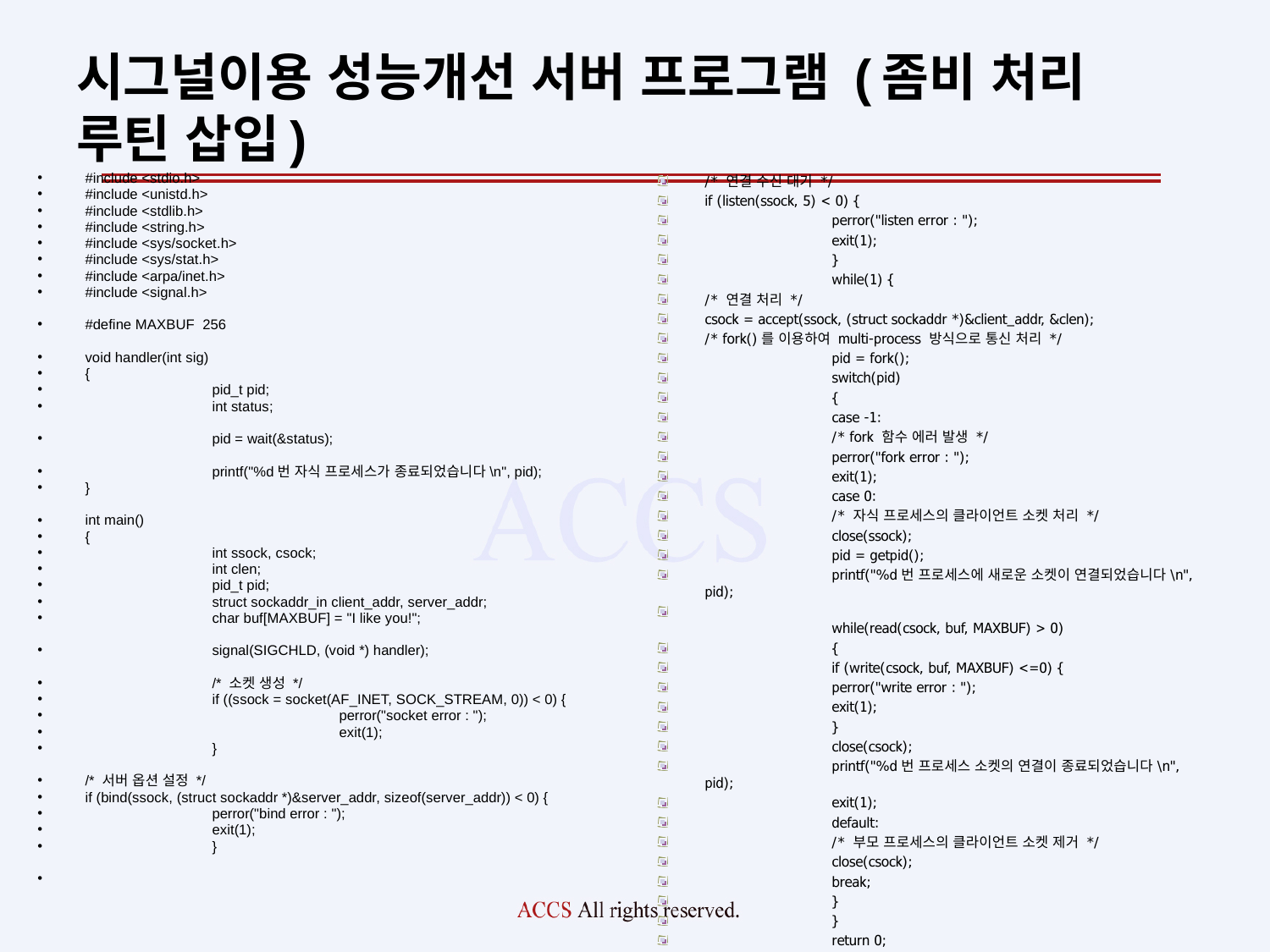

# 시그널이용 성능개선 서버 프로그램 (좀비 처리 루틴 삽입)
#include <stdio.h>
#include <unistd.h>
#include <stdlib.h>
#include <string.h>
#include <sys/socket.h>
#include <sys/stat.h>
#include <arpa/inet.h>
#include <signal.h>

#define MAXBUF  256

void handler(int sig)
{
	pid_t pid;
	int status;

	pid = wait(&status);

	printf("%d번 자식 프로세스가 종료되었습니다\n", pid);
}

int main()
{
	int ssock, csock;
	int clen;
	pid_t pid;
	struct sockaddr_in client_addr, server_addr;
	char buf[MAXBUF] = "I like you!";

	signal(SIGCHLD, (void *) handler);

	/* 소켓 생성 */
	if ((ssock = socket(AF_INET, SOCK_STREAM, 0)) < 0) {
		perror("socket error : ");
		exit(1);
	}

/* 서버 옵션 설정 */
if (bind(ssock, (struct sockaddr *)&server_addr, sizeof(server_addr)) < 0) {
	perror("bind error : ");
	exit(1);
	}

/* 연결 수신 대기 */
if (listen(ssock, 5) < 0) {
	perror("listen error : ");
	exit(1);
	}
	while(1) {
/* 연결 처리 */
csock = accept(ssock, (struct sockaddr *)&client_addr, &clen);
/* fork()를 이용하여 multi-process 방식으로 통신 처리 */
	pid = fork();
	switch(pid)
	{
	case -1:
	/* fork 함수 에러 발생 */
	perror("fork error : ");
	exit(1);
	case 0:
	/* 자식 프로세스의 클라이언트 소켓 처리 */
	close(ssock);
	pid = getpid();
	printf("%d번 프로세스에 새로운 소켓이 연결되었습니다\n", pid);
				while(read(csock, buf, MAXBUF) > 0)
	{
	if (write(csock, buf, MAXBUF) <=0) {
	perror("write error : ");
	exit(1);
	}
	close(csock);
	printf("%d번 프로세스 소켓의 연결이 종료되었습니다\n", pid);
	exit(1);
	default:
	/* 부모 프로세스의 클라이언트 소켓 제거 */
	close(csock);
	break;
	}
	}
	return 0;
}

/* vi: set ts=3 sts=3 sw=3: */